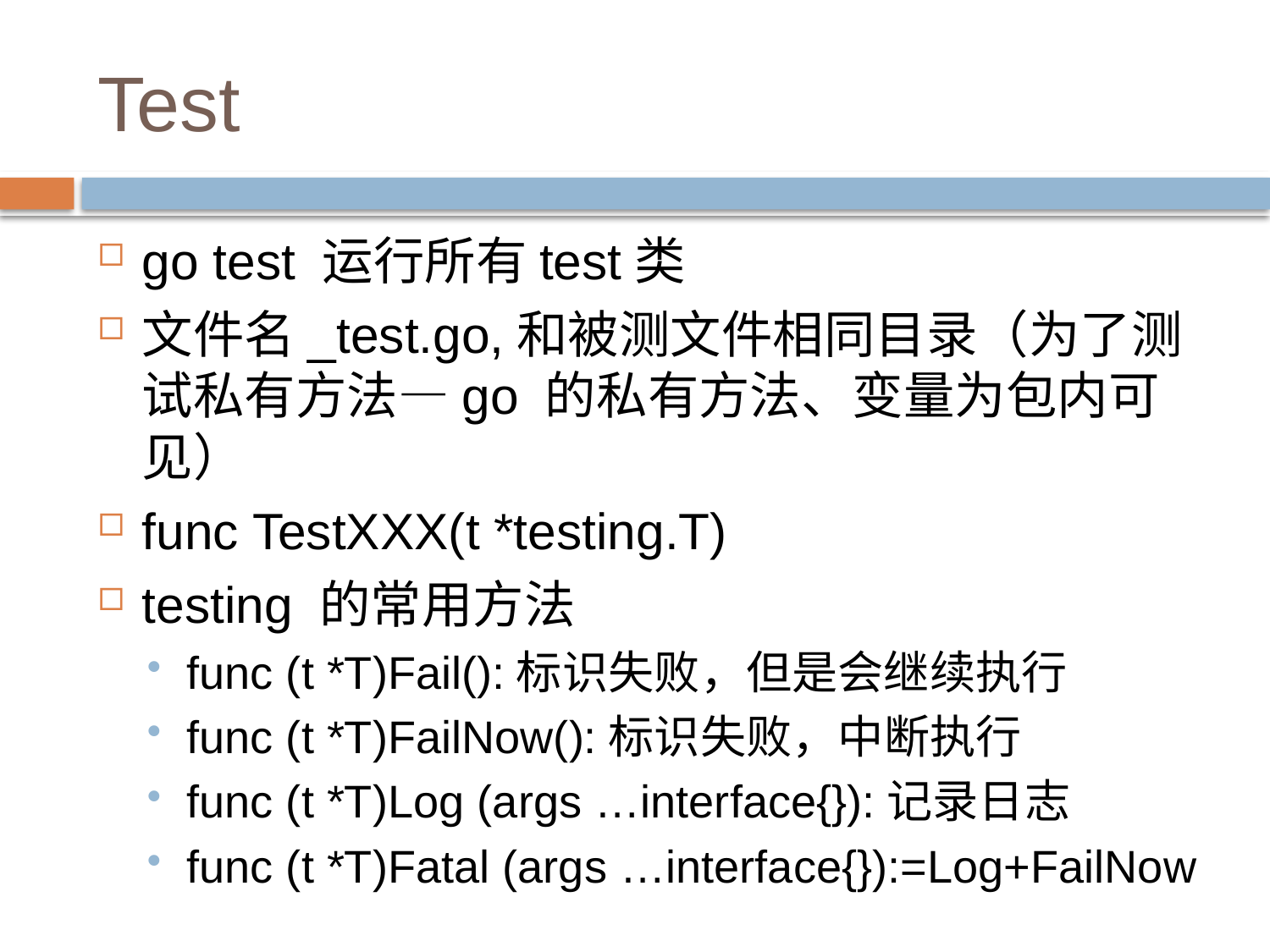

# Test
go test 运行所有test类
文件名_test.go,和被测文件相同目录（为了测试私有方法—go 的私有方法、变量为包内可见）
func TestXXX(t *testing.T)
testing 的常用方法
func (t *T)Fail():标识失败，但是会继续执行
func (t *T)FailNow():标识失败，中断执行
func (t *T)Log (args …interface{}):记录日志
func (t *T)Fatal (args …interface{}):=Log+FailNow